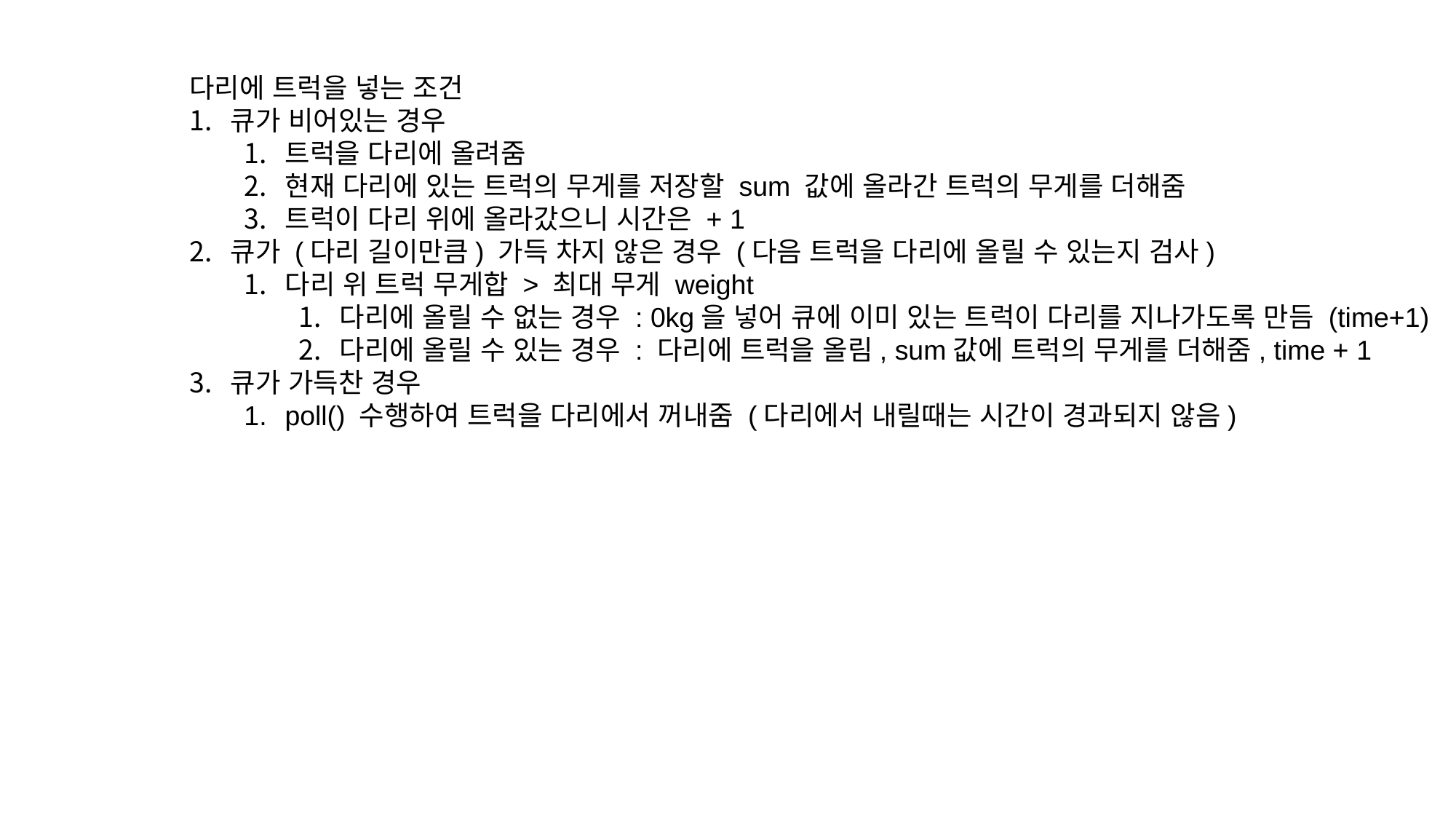

다리에 트럭을 넣는 조건
큐가 비어있는 경우
트럭을 다리에 올려줌
현재 다리에 있는 트럭의 무게를 저장할 sum 값에 올라간 트럭의 무게를 더해줌
트럭이 다리 위에 올라갔으니 시간은 + 1
큐가 (다리 길이만큼) 가득 차지 않은 경우 (다음 트럭을 다리에 올릴 수 있는지 검사)
다리 위 트럭 무게합 > 최대 무게 weight
다리에 올릴 수 없는 경우 : 0kg을 넣어 큐에 이미 있는 트럭이 다리를 지나가도록 만듬 (time+1)
다리에 올릴 수 있는 경우 : 다리에 트럭을 올림, sum값에 트럭의 무게를 더해줌, time + 1
큐가 가득찬 경우
poll() 수행하여 트럭을 다리에서 꺼내줌 (다리에서 내릴때는 시간이 경과되지 않음)